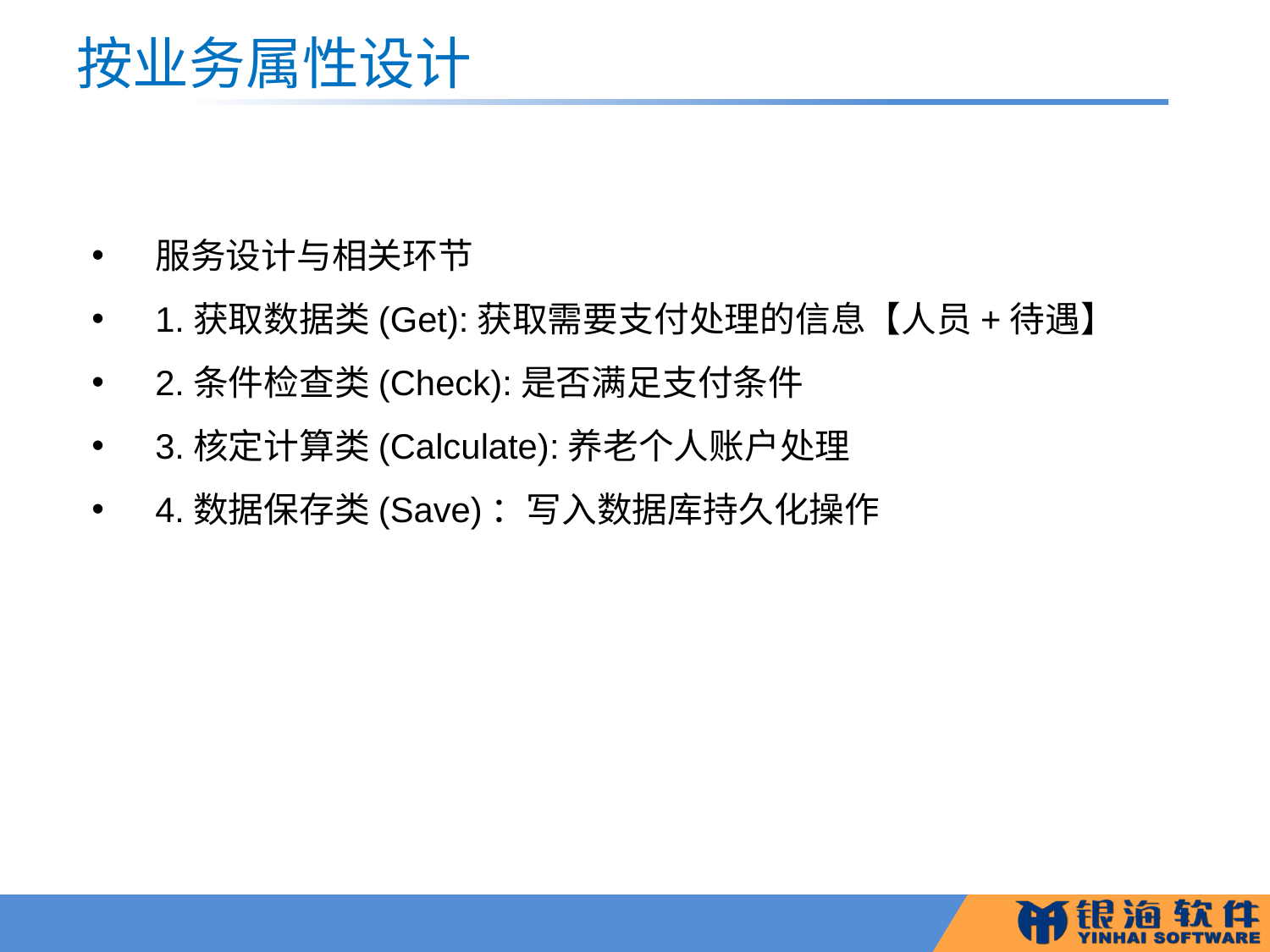

# 按业务属性设计
服务设计与相关环节
1.获取数据类(Get):获取需要支付处理的信息【人员+待遇】
2.条件检查类(Check):是否满足支付条件
3.核定计算类(Calculate):养老个人账户处理
4.数据保存类(Save)：写入数据库持久化操作